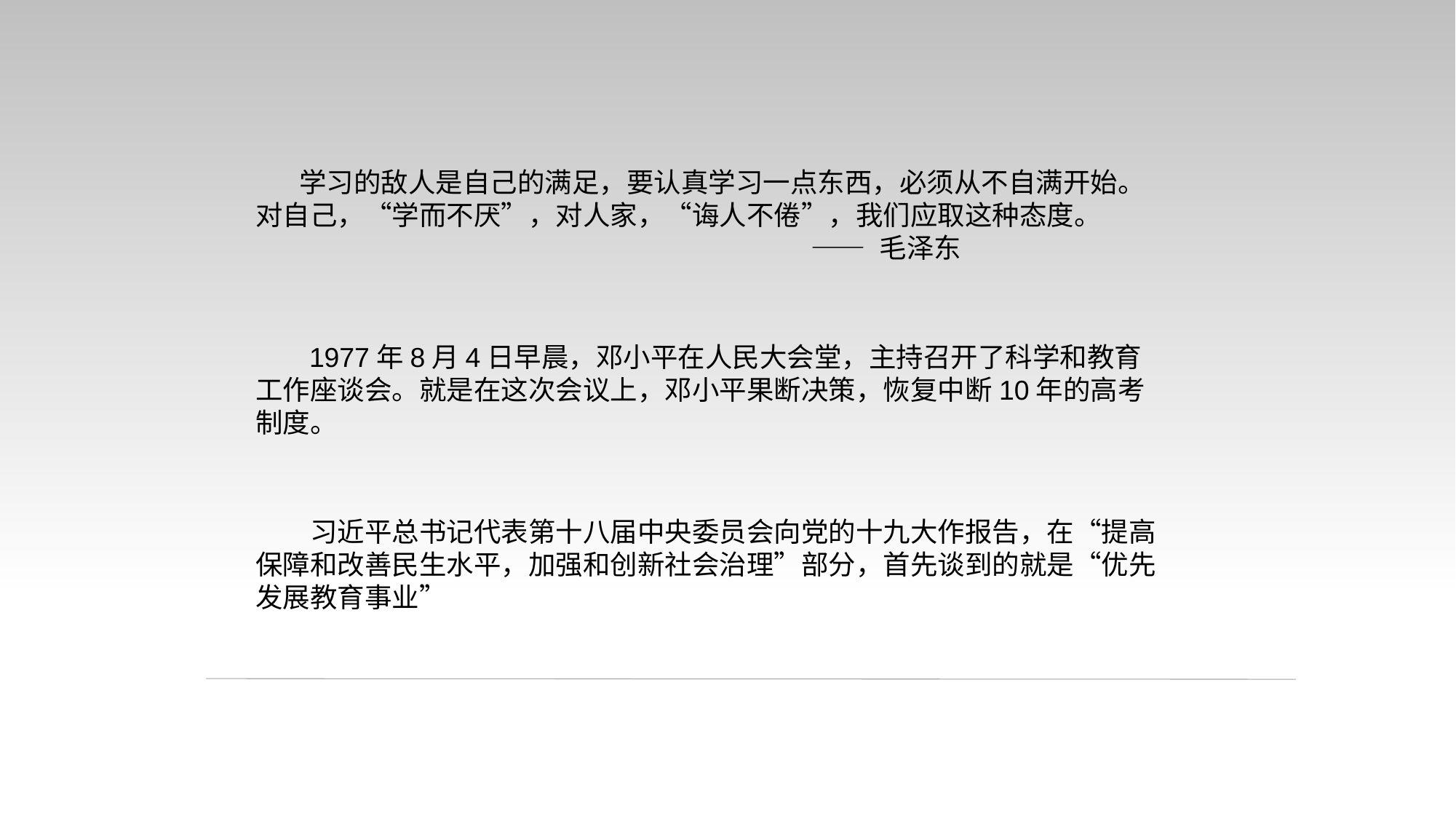

学习的敌人是自己的满足，要认真学习一点东西，必须从不自满开始。对自己，“学而不厌”，对人家，“诲人不倦”，我们应取这种态度。
                                                                                          —— 毛泽东
       1977年8月4日早晨，邓小平在人民大会堂，主持召开了科学和教育工作座谈会。就是在这次会议上，邓小平果断决策，恢复中断10年的高考制度。
　　习近平总书记代表第十八届中央委员会向党的十九大作报告，在“提高保障和改善民生水平，加强和创新社会治理”部分，首先谈到的就是“优先发展教育事业”